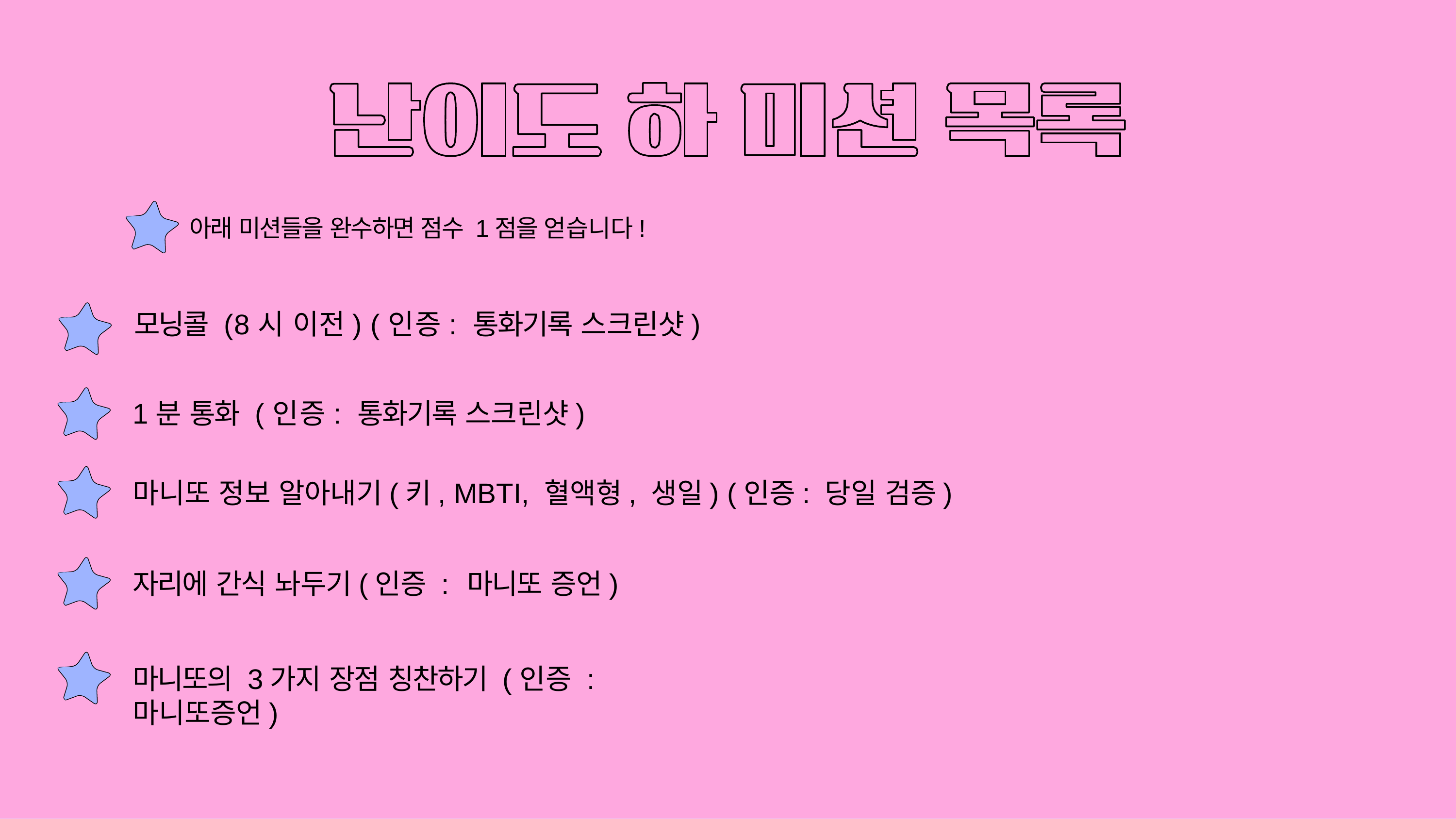

아래 미션들을 완수하면 점수 1점을 얻습니다!

모닝콜 (8시 이전) (인증: 통화기록 스크린샷)

1분 통화 (인증: 통화기록 스크린샷)

마니또 정보 알아내기(키, MBTI, 혈액형, 생일) (인증: 당일 검증)

자리에 간식 놔두기(인증 : 마니또 증언)

마니또의 3가지 장점 칭찬하기 (인증 : 마니또증언)